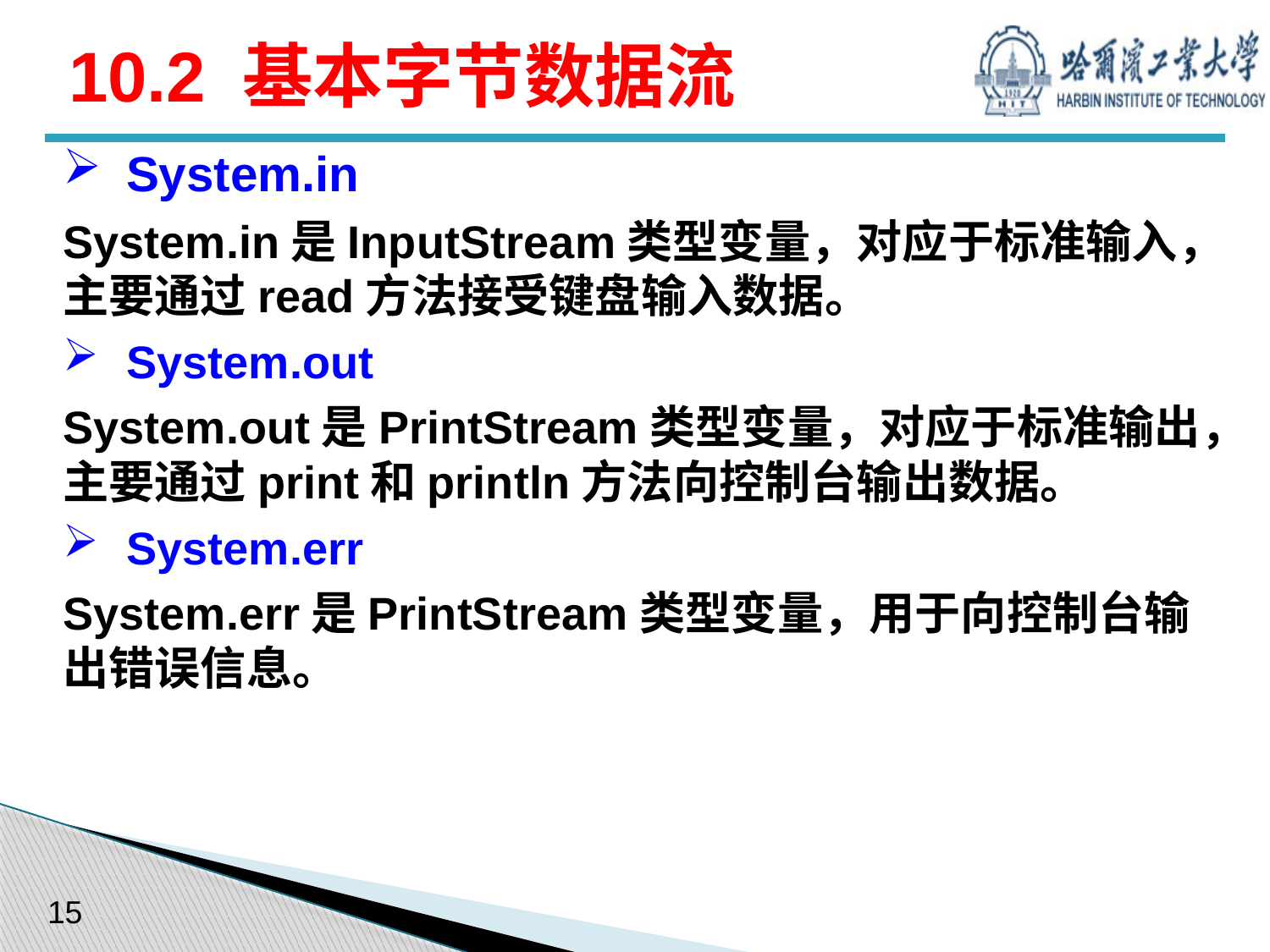

# 10.2 基本字节数据流
System.in
System.in是InputStream类型变量，对应于标准输入，主要通过read方法接受键盘输入数据。
System.out
System.out是PrintStream类型变量，对应于标准输出，主要通过print和println方法向控制台输出数据。
System.err
System.err是PrintStream类型变量，用于向控制台输出错误信息。